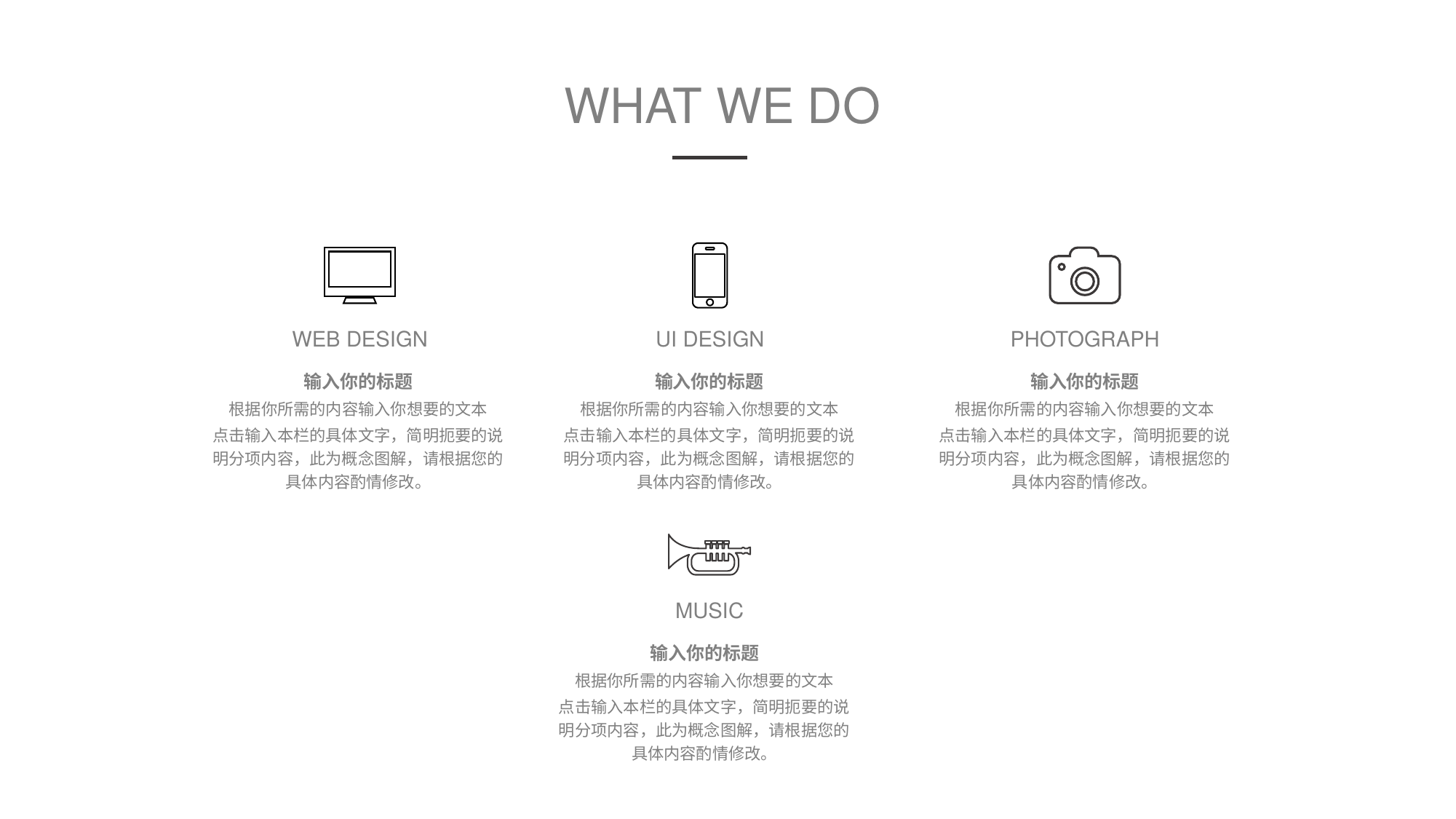

WHAT WE DO

WEB DESIGN
UI DESIGN
PHOTOGRAPH
输入你的标题
根据你所需的内容输入你想要的文本
点击输入本栏的具体文字，简明扼要的说明分项内容，此为概念图解，请根据您的具体内容酌情修改。
输入你的标题
根据你所需的内容输入你想要的文本
点击输入本栏的具体文字，简明扼要的说明分项内容，此为概念图解，请根据您的具体内容酌情修改。
输入你的标题
根据你所需的内容输入你想要的文本
点击输入本栏的具体文字，简明扼要的说明分项内容，此为概念图解，请根据您的具体内容酌情修改。

MUSIC
输入你的标题
根据你所需的内容输入你想要的文本
点击输入本栏的具体文字，简明扼要的说明分项内容，此为概念图解，请根据您的具体内容酌情修改。